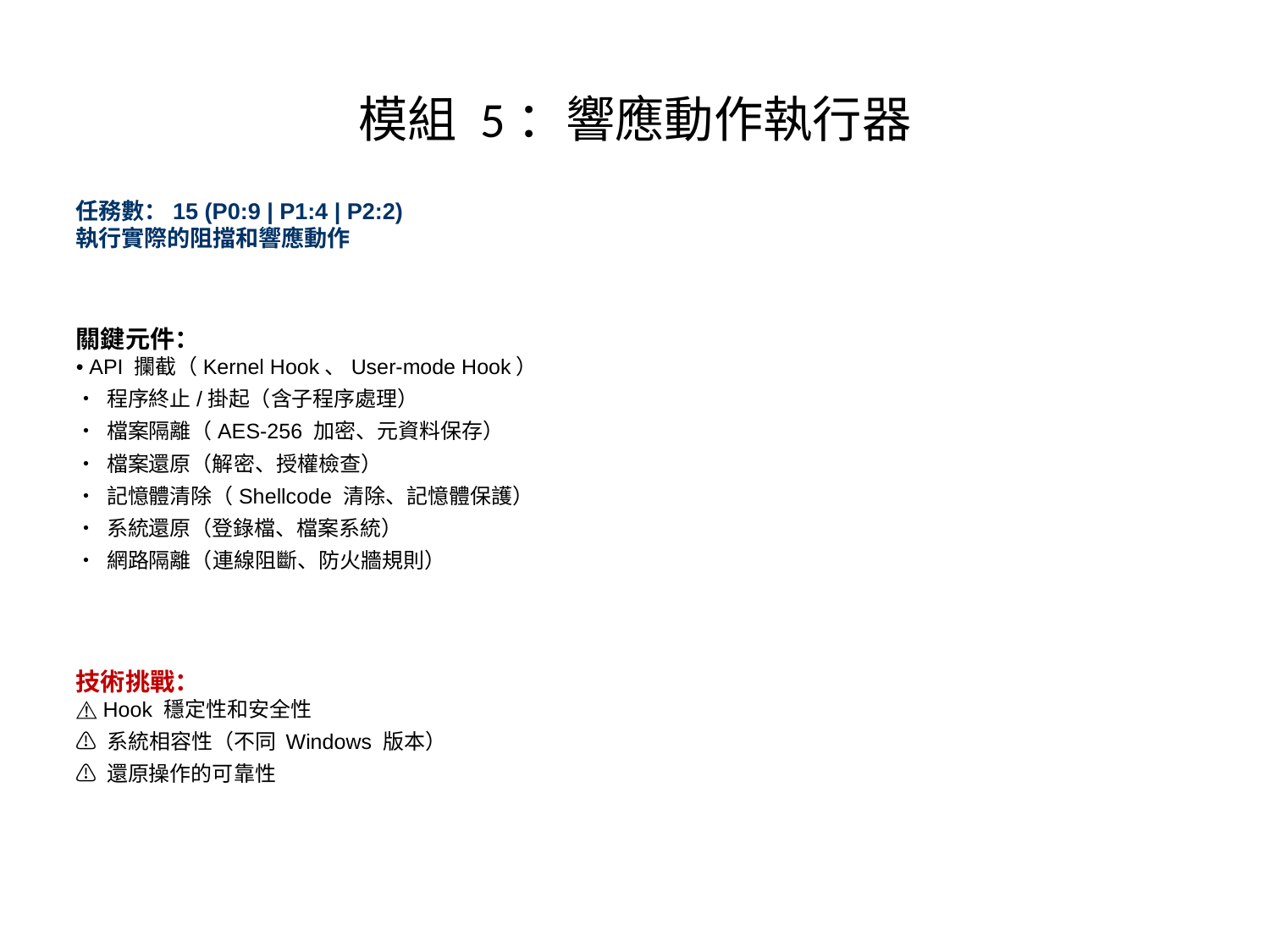

# 模組 5：響應動作執行器
任務數：15 (P0:9 | P1:4 | P2:2)
執行實際的阻擋和響應動作
關鍵元件：
• API 攔截（Kernel Hook、User-mode Hook）
• 程序終止/掛起（含子程序處理）
• 檔案隔離（AES-256 加密、元資料保存）
• 檔案還原（解密、授權檢查）
• 記憶體清除（Shellcode 清除、記憶體保護）
• 系統還原（登錄檔、檔案系統）
• 網路隔離（連線阻斷、防火牆規則）
技術挑戰：
⚠ Hook 穩定性和安全性
⚠ 系統相容性（不同 Windows 版本）
⚠ 還原操作的可靠性